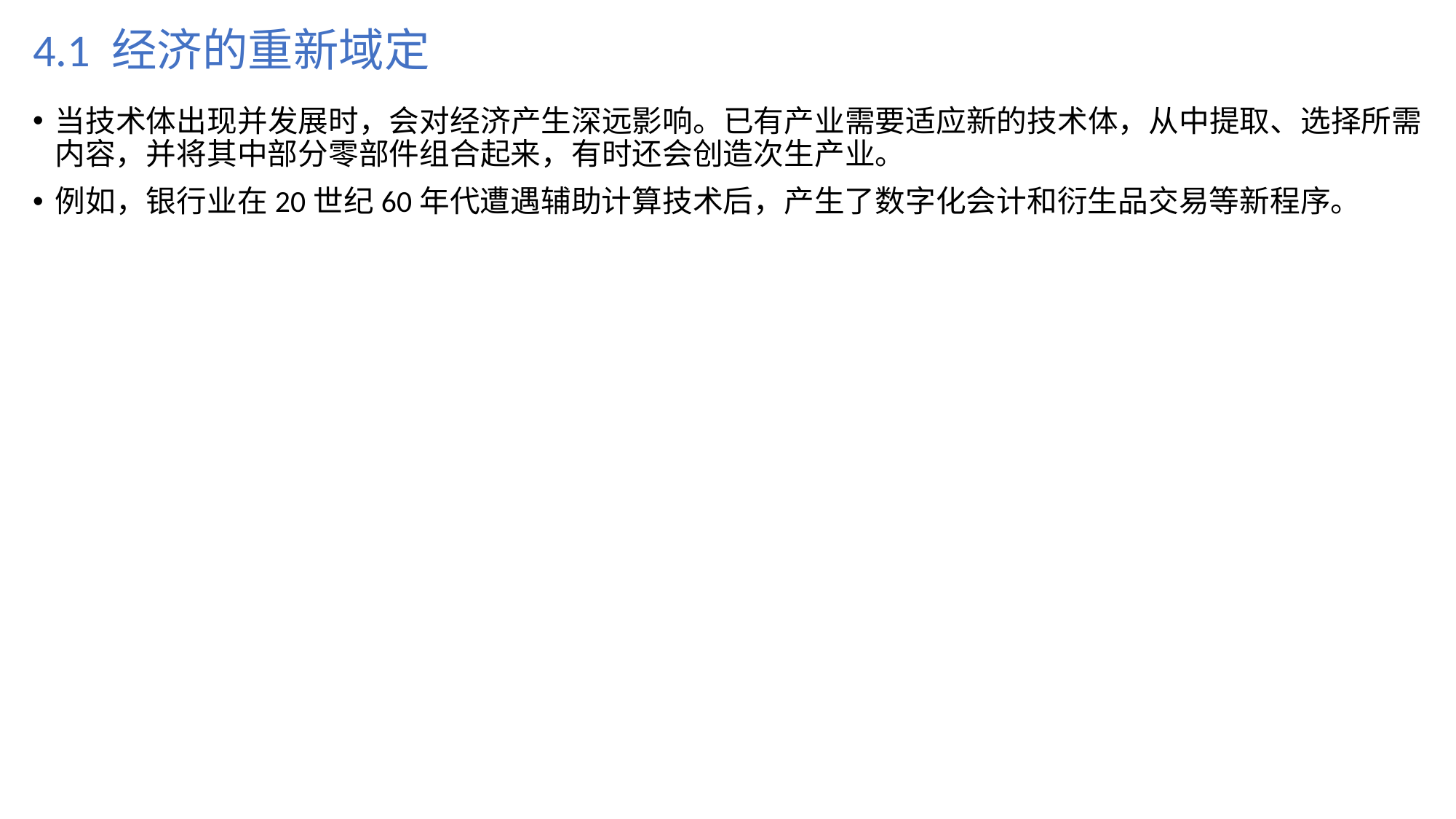

# 4.1 经济的重新域定
当技术体出现并发展时，会对经济产生深远影响。已有产业需要适应新的技术体，从中提取、选择所需内容，并将其中部分零部件组合起来，有时还会创造次生产业。
例如，银行业在20世纪60年代遭遇辅助计算技术后，产生了数字化会计和衍生品交易等新程序。